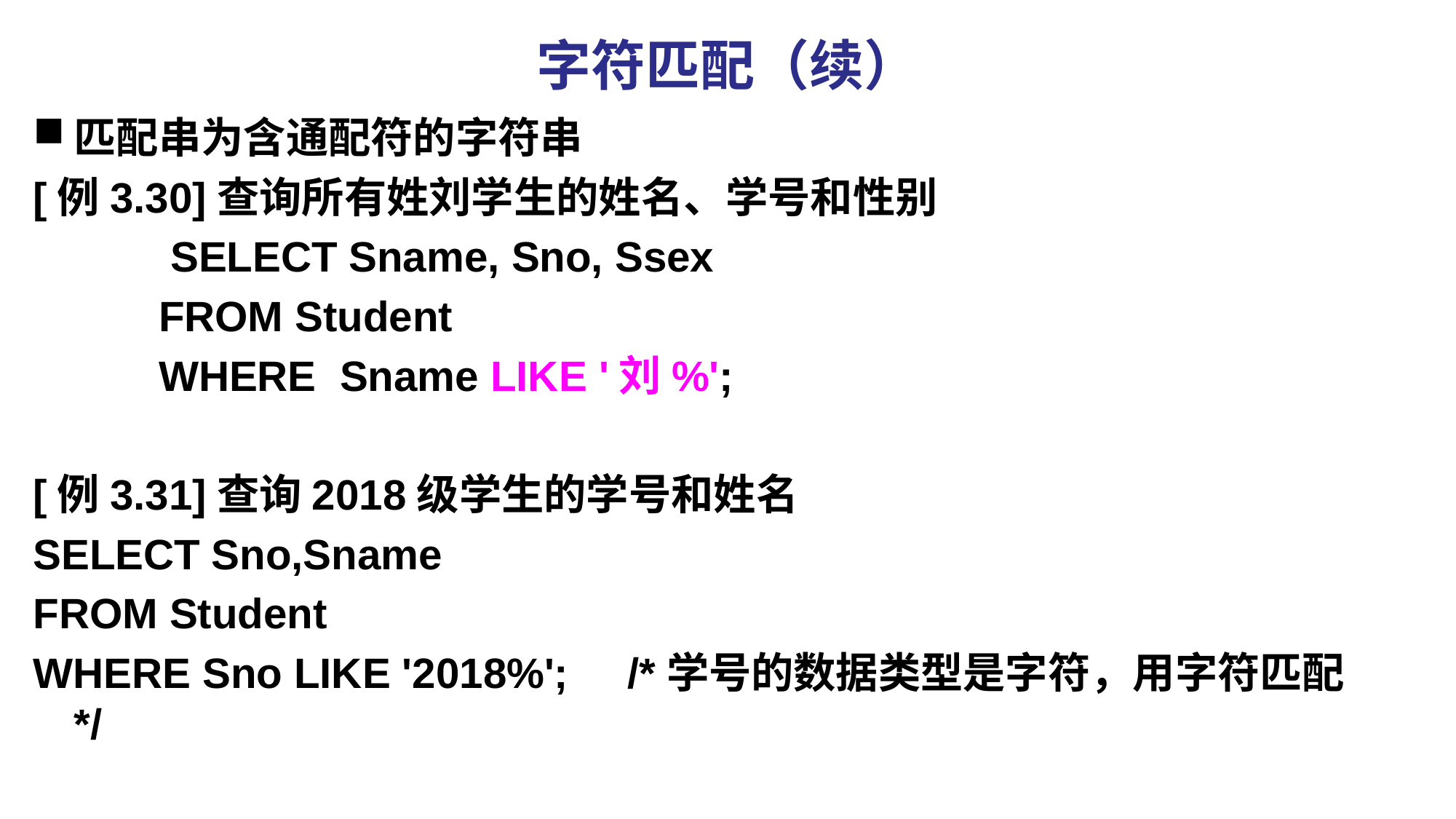

字符匹配（续）
匹配串为含通配符的字符串
[例3.30]查询所有姓刘学生的姓名、学号和性别
       SELECT Sname, Sno, Ssex
      FROM Student
      WHERE  Sname LIKE '刘%';

[例3.31]查询2018级学生的学号和姓名
SELECT Sno,Sname
FROM Student
WHERE Sno LIKE '2018%';     /*学号的数据类型是字符，用字符匹配*/